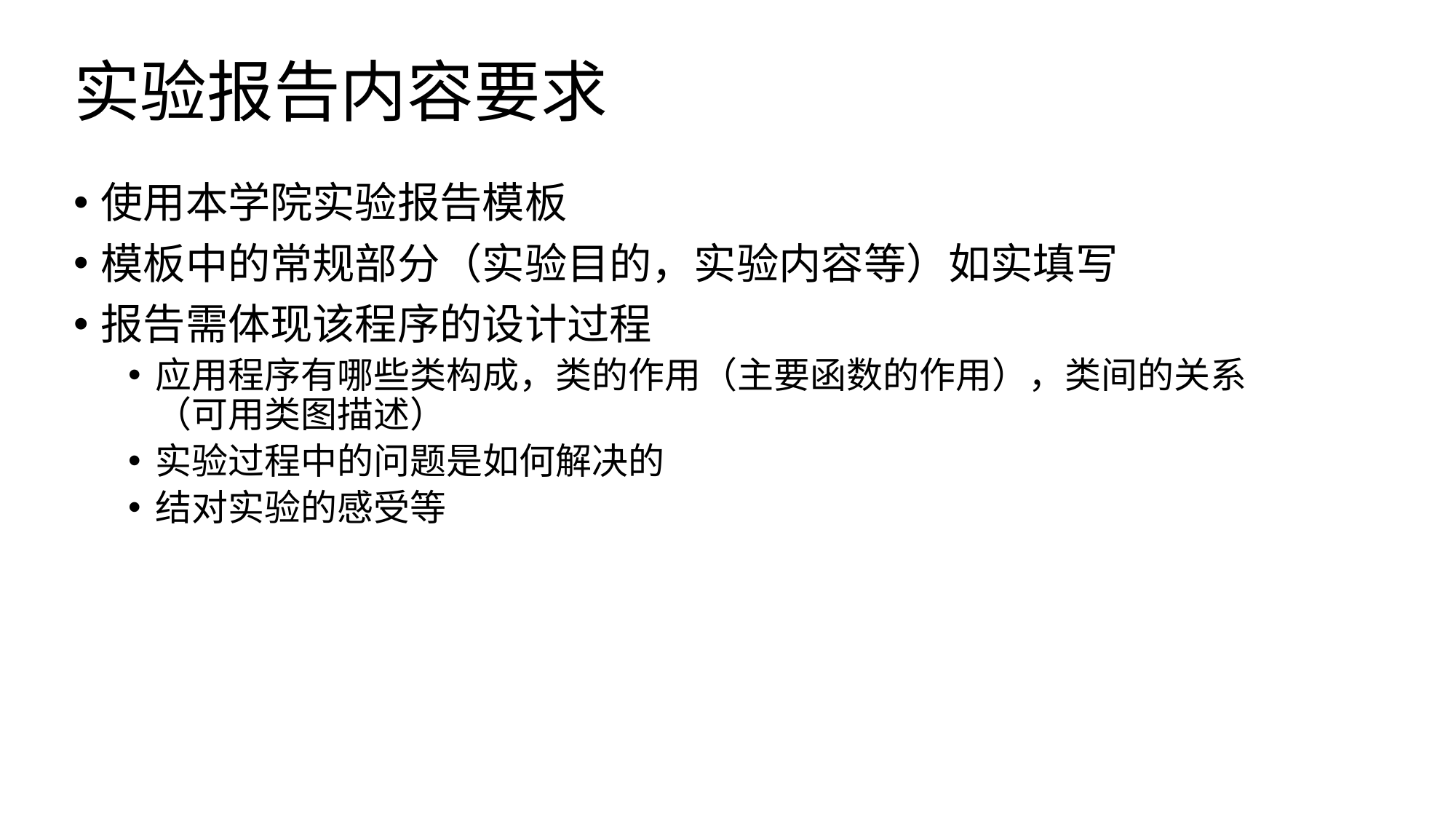

# 实验报告内容要求
使用本学院实验报告模板
模板中的常规部分（实验目的，实验内容等）如实填写
报告需体现该程序的设计过程
应用程序有哪些类构成，类的作用（主要函数的作用），类间的关系（可用类图描述）
实验过程中的问题是如何解决的
结对实验的感受等